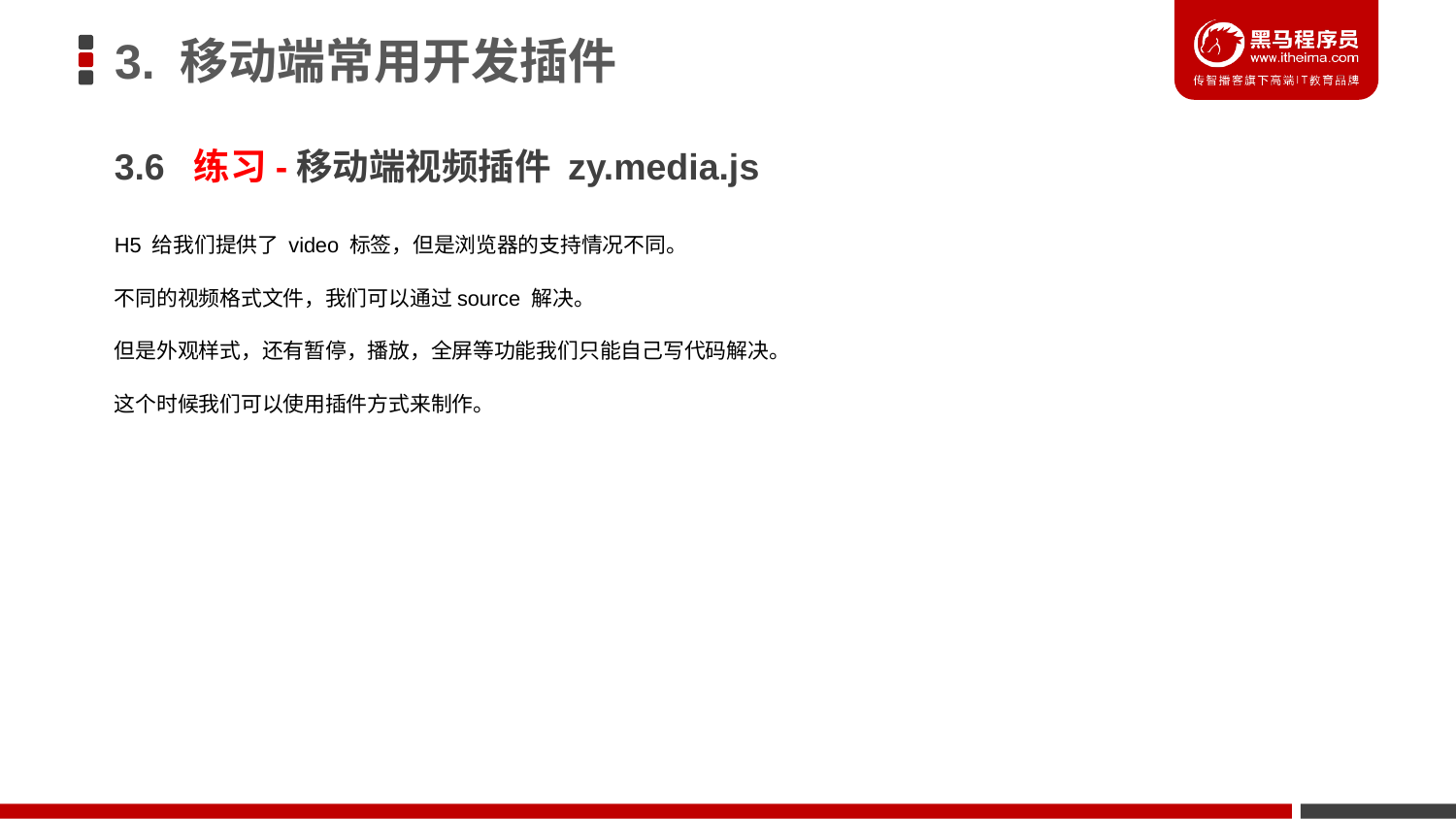

# 3. 移动端常用开发插件
3.6  练习-移动端视频插件 zy.media.js
H5 给我们提供了 video 标签，但是浏览器的支持情况不同。
不同的视频格式文件，我们可以通过source 解决。
但是外观样式，还有暂停，播放，全屏等功能我们只能自己写代码解决。
这个时候我们可以使用插件方式来制作。